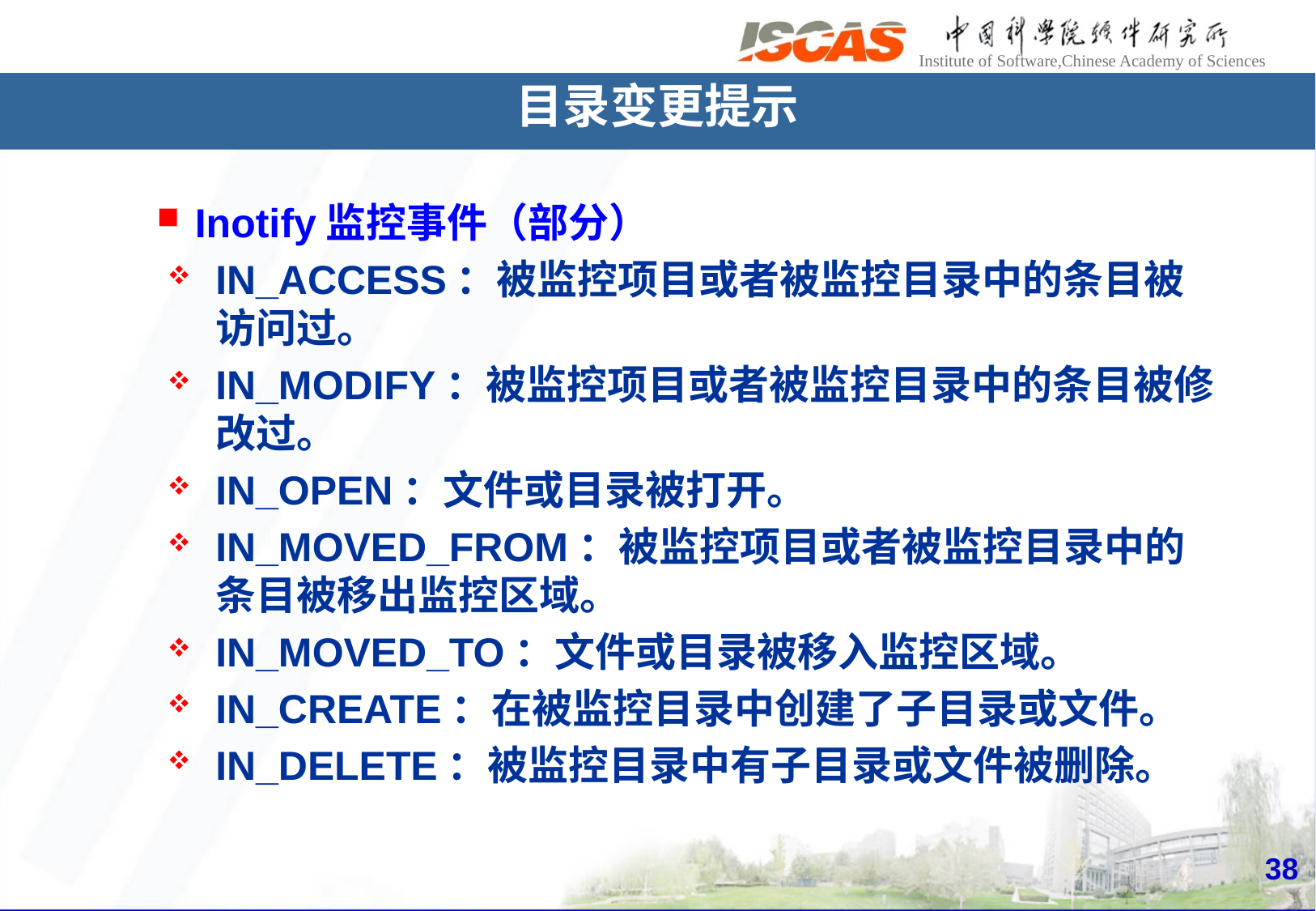

目录变更提示

Inotify监控事件（部分）
IN_ACCESS：被监控项目或者被监控目录中的条目被访问过。
IN_MODIFY：被监控项目或者被监控目录中的条目被修改过。
IN_OPEN：文件或目录被打开。
IN_MOVED_FROM：被监控项目或者被监控目录中的条目被移出监控区域。
IN_MOVED_TO：文件或目录被移入监控区域。
IN_CREATE：在被监控目录中创建了子目录或文件。
IN_DELETE：被监控目录中有子目录或文件被删除。
38